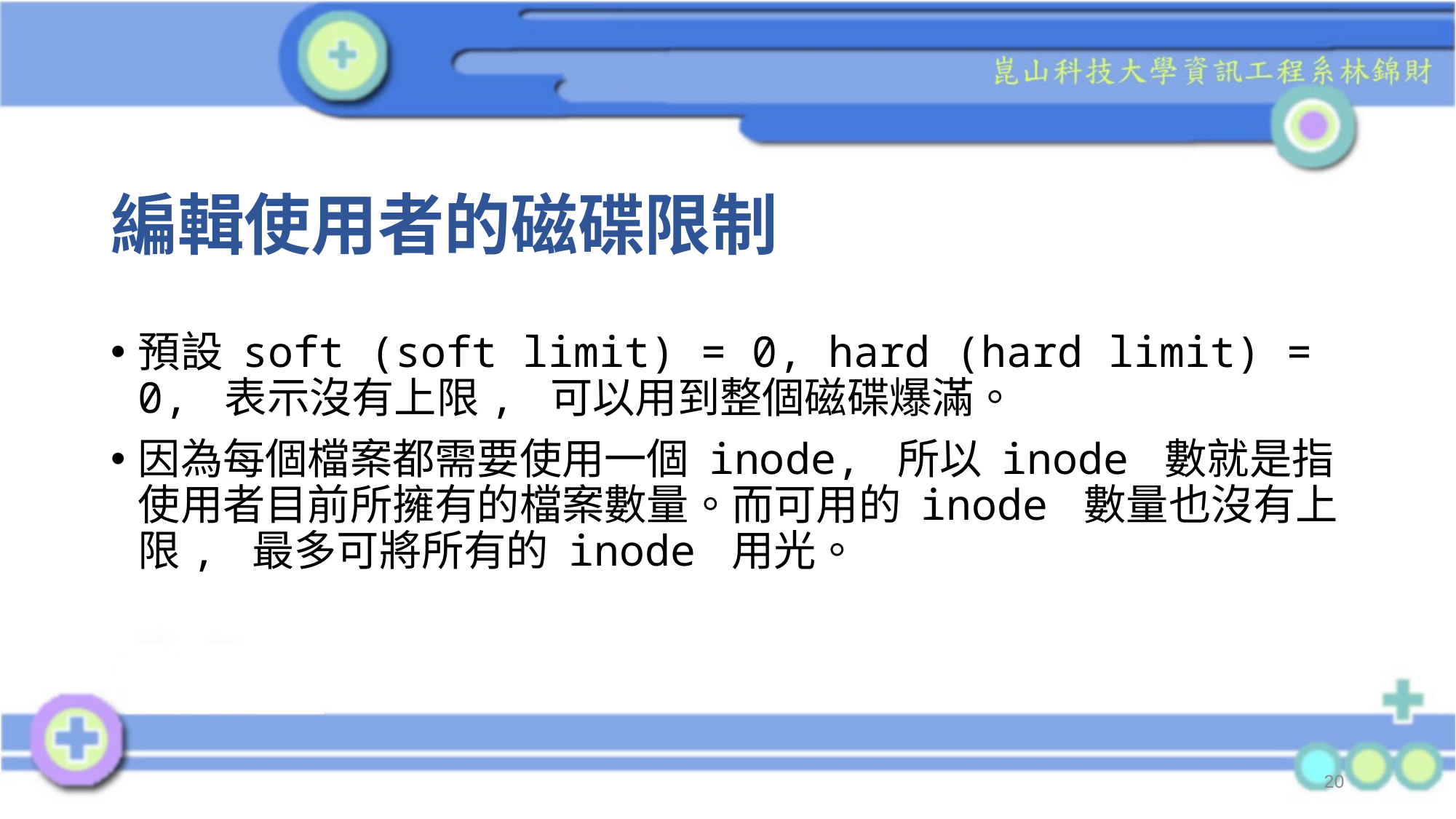

# 編輯使用者的磁碟限制
預設 soft (soft limit) = 0, hard (hard limit) = 0, 表示沒有上限, 可以用到整個磁碟爆滿。
因為每個檔案都需要使用一個 inode, 所以 inode 數就是指使用者目前所擁有的檔案數量。而可用的 inode 數量也沒有上限, 最多可將所有的 inode 用光。
20